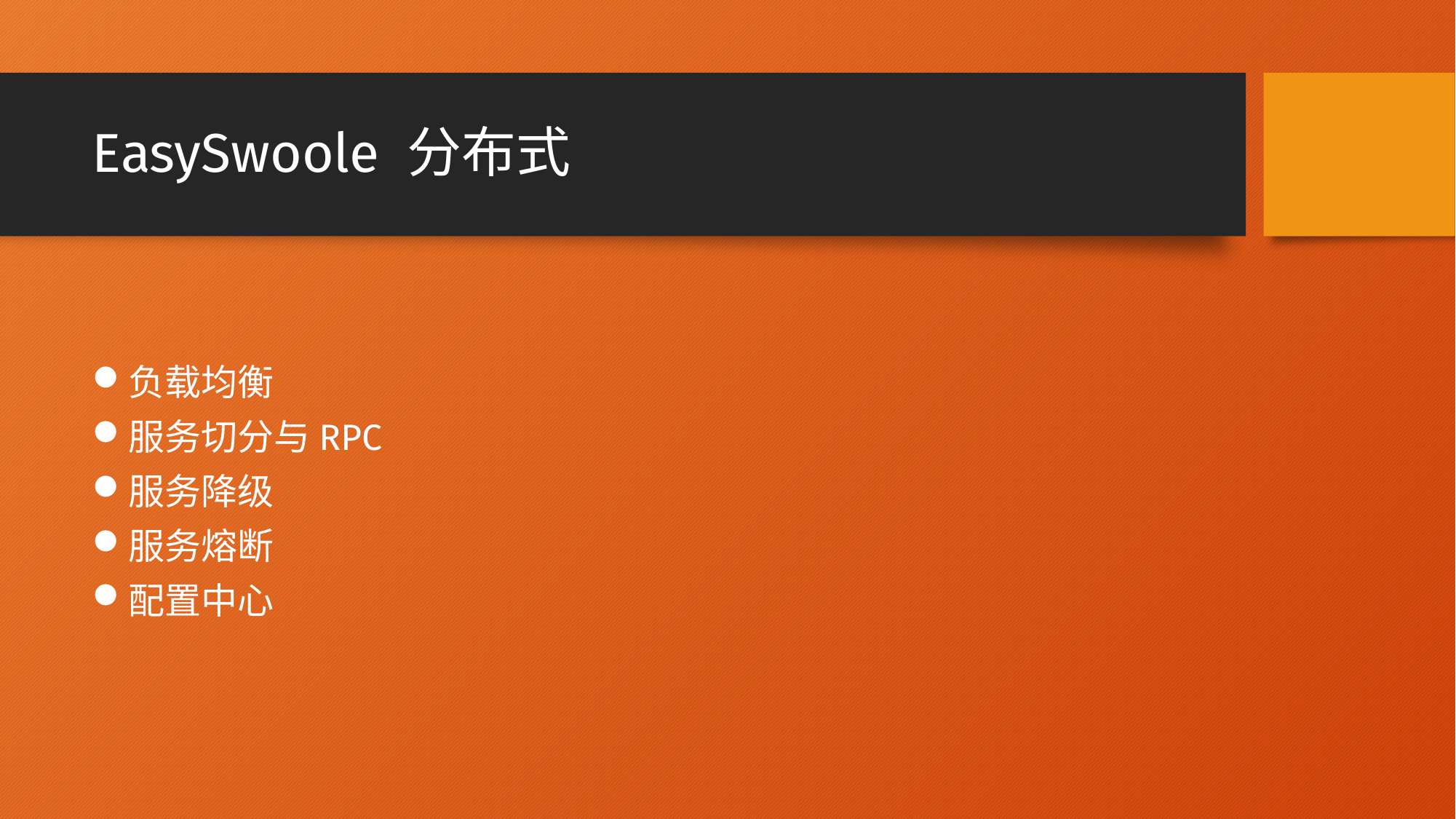

# EasySwoole 分布式

负载均衡
服务切分与RPC
服务降级
服务熔断
配置中心